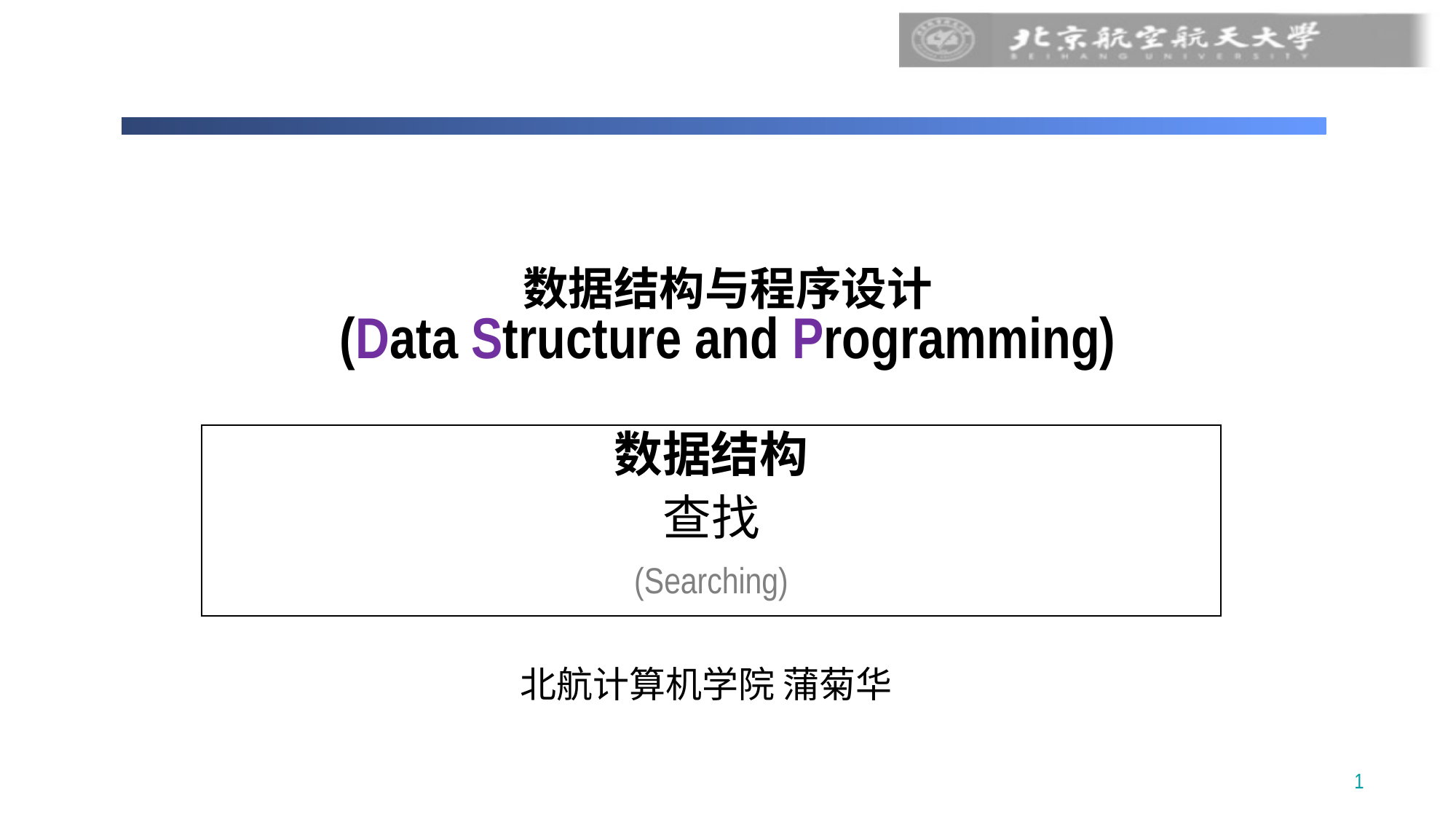

# 数据结构与程序设计 (Data Structure and Programming)
数据结构
查找
(Searching)

北航计算机学院 蒲菊华
1